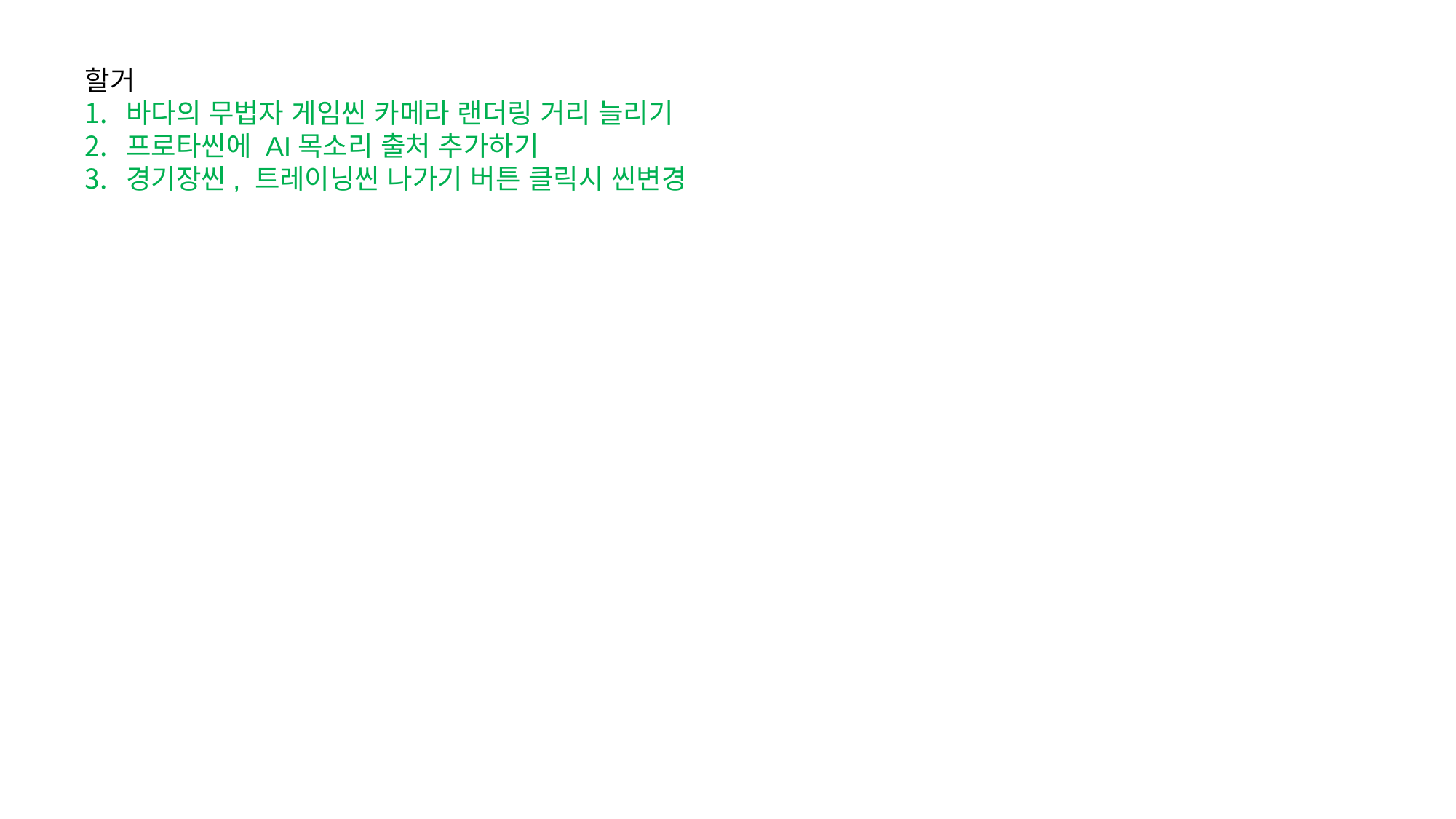

할거
바다의 무법자 게임씬 카메라 랜더링 거리 늘리기
프로타씬에 AI목소리 출처 추가하기
경기장씬, 트레이닝씬 나가기 버튼 클릭시 씬변경